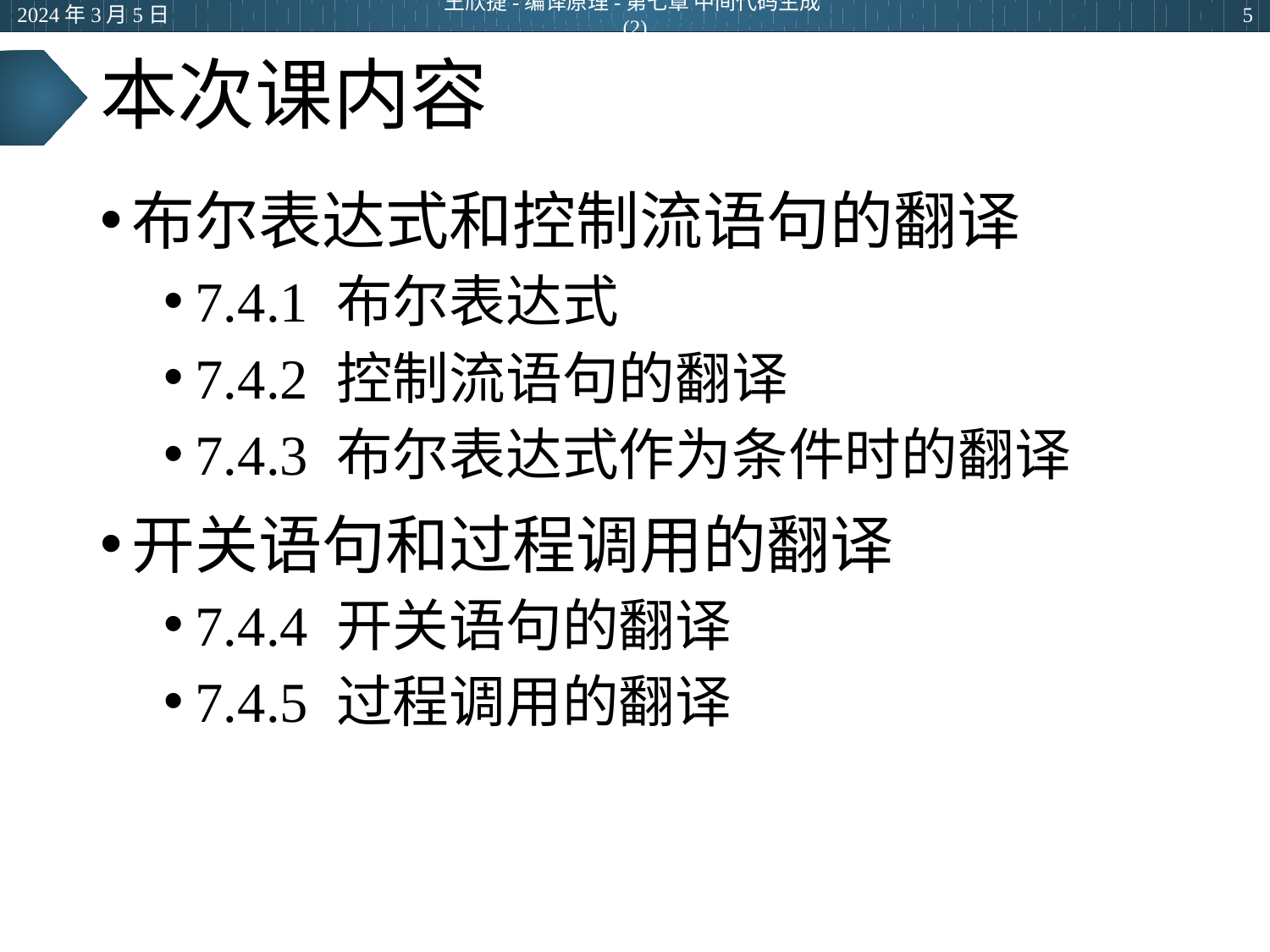

2024年3月5日
王欣捷-编译原理-第七章 中间代码生成(2)
5
# 本次课内容
布尔表达式和控制流语句的翻译
7.4.1 布尔表达式
7.4.2 控制流语句的翻译
7.4.3 布尔表达式作为条件时的翻译
开关语句和过程调用的翻译
7.4.4 开关语句的翻译
7.4.5 过程调用的翻译